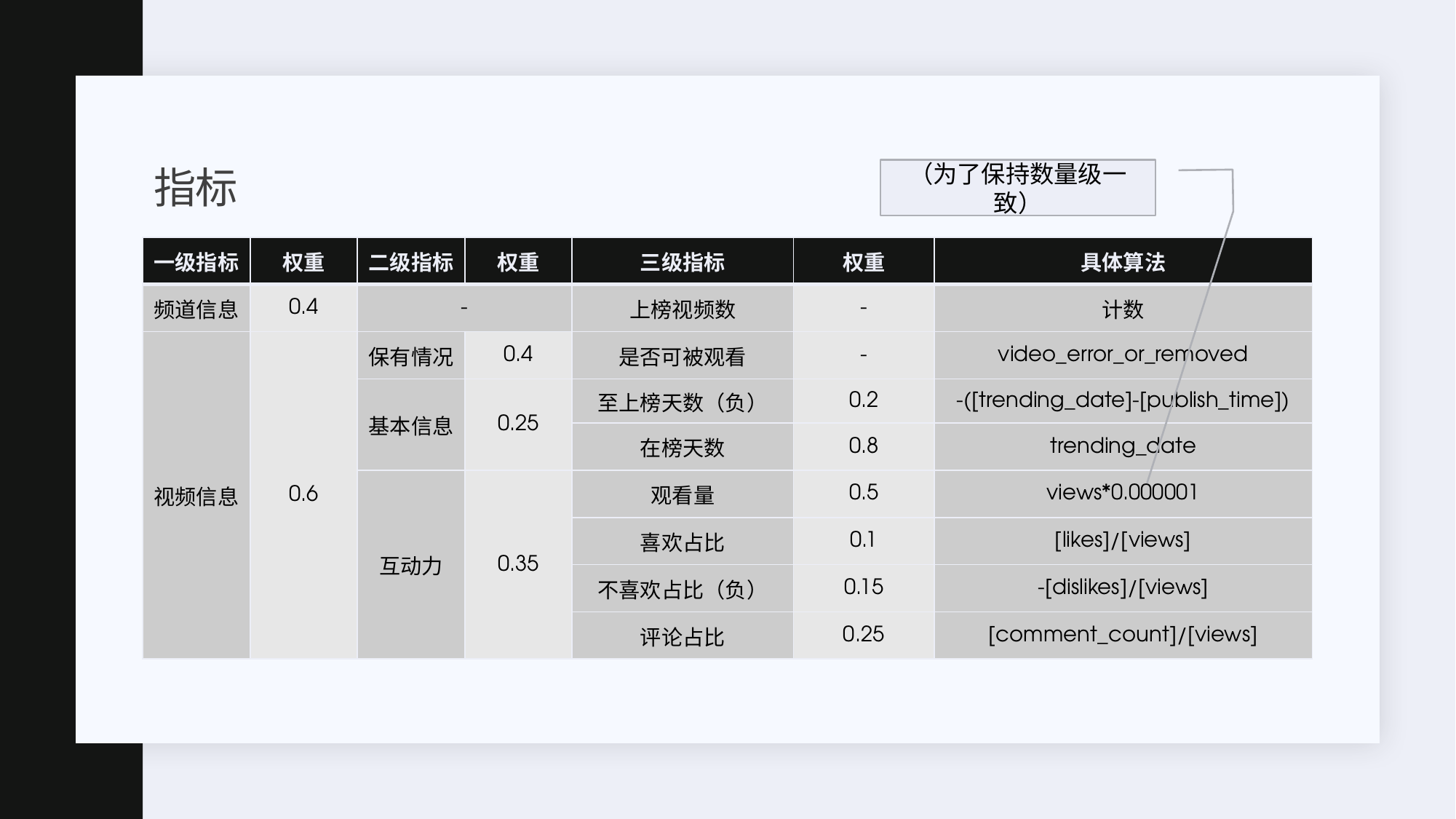

# 指标
（为了保持数量级一致）
| 一级指标 | 权重 | 二级指标 | 权重 | 三级指标 | 权重 | 具体算法 |
| --- | --- | --- | --- | --- | --- | --- |
| 频道信息 | 0.4 | - |  | 上榜视频数 | - | 计数 |
| 视频信息 | 0.6 | 保有情况 | 0.4 | 是否可被观看 | - | video\_error\_or\_removed |
|  |  | 基本信息 | 0.25 | 至上榜天数（负） | 0.2 | -([trending\_date]-[publish\_time]) |
|  |  |  |  | 在榜天数 | 0.8 | trending\_date |
|  |  | 互动力 | 0.35 | 观看量 | 0.5 | views\*0.000001 |
|  |  |  |  | 喜欢占比 | 0.1 | [likes]/[views] |
|  |  |  |  | 不喜欢占比（负） | 0.15 | -[dislikes]/[views] |
|  |  |  |  | 评论占比 | 0.25 | [comment\_count]/[views] |
Lorem ipsum dolor sit amet, consectetur adipiscing elit, sed do eiusmod tempor incididunt ut labore et dolore magna aliqua.Ut enim ad minim veniam, quis nostrud exercitation ullamco laboris nisi ut aliquip ex ea commodo consequat.
Duis aute irure dolor in reprehenderit in voluptate velit esse cillum dolore eu fugiat nulla pariatur.Excepteur sint occaecat cupidatat non proident, sunt in culpa qui officia deserunt mollit anim id est laborum.